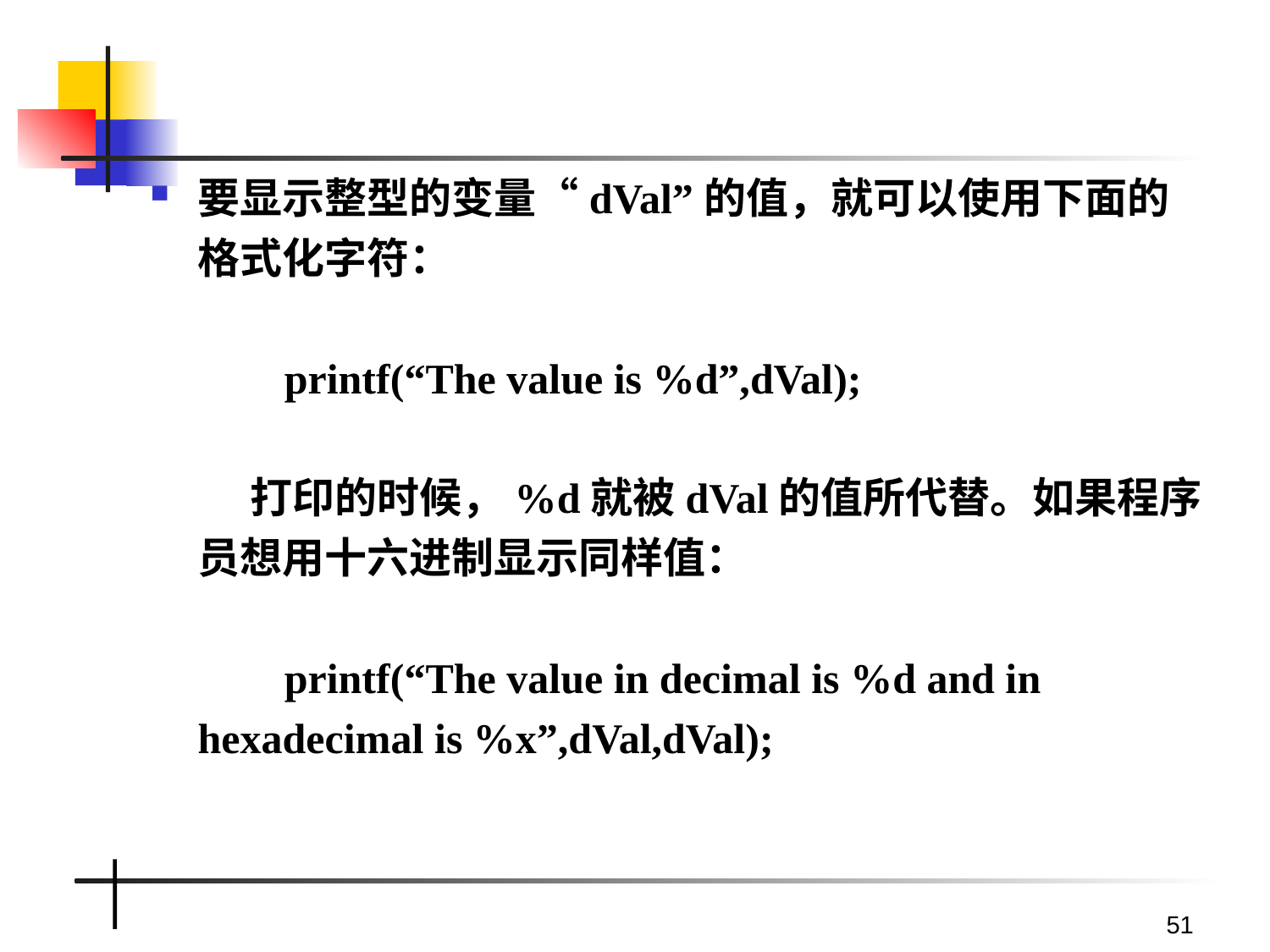

51
#
要显示整型的变量“dVal”的值，就可以使用下面的格式化字符：
        printf(“The value is %d”,dVal);
    打印的时候，%d就被dVal的值所代替。如果程序员想用十六进制显示同样值：
        printf(“The value in decimal is %d and in hexadecimal is %x”,dVal,dVal);